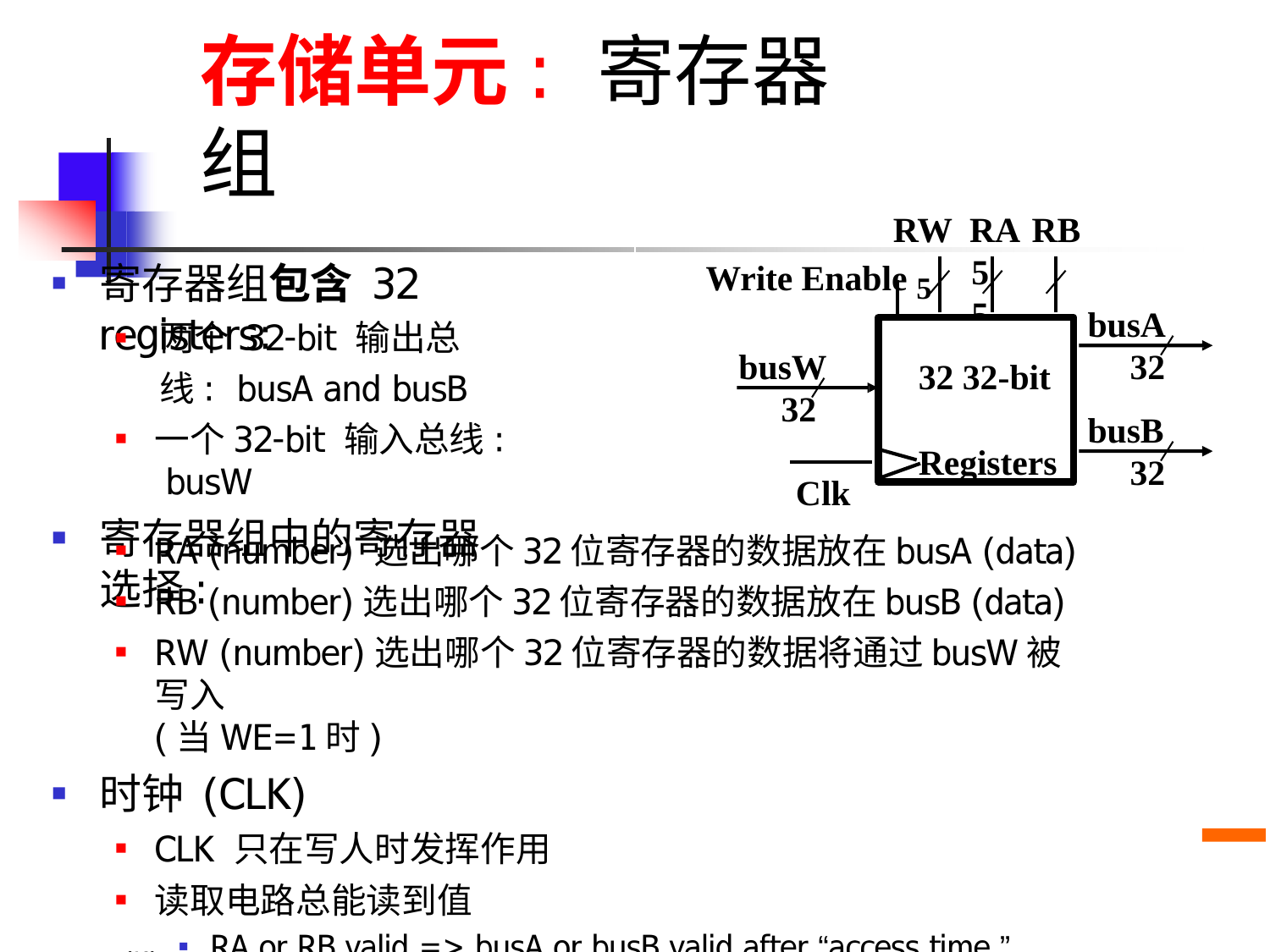

# 存储单元: 寄存器组

RW  RA RB

Write Enable 5
5	5

寄存器组包含 32 registers:

busA
32
两个 32-bit 输出总线:  busA and busB
一个32-bit 输入总线: busW
寄存器组中的寄存器选择:

busW

32 32-bit  Registers

32

busB
32

Clk
RA (number) 选出哪个32位寄存器的数据放在busA (data)
RB (number)选出哪个32位寄存器的数据放在busB (data)
RW (number)选出哪个32位寄存器的数据将通过busW被写入
(当WE=1时)
时钟 (CLK)
CLK 只在写人时发挥作用
读取电路总能读到值
RA or RB valid => busA or busB valid after “access time.”
CS61C L221
Performance © UC  Regents
计算机原理 L09 Single Cycle 1 (10)